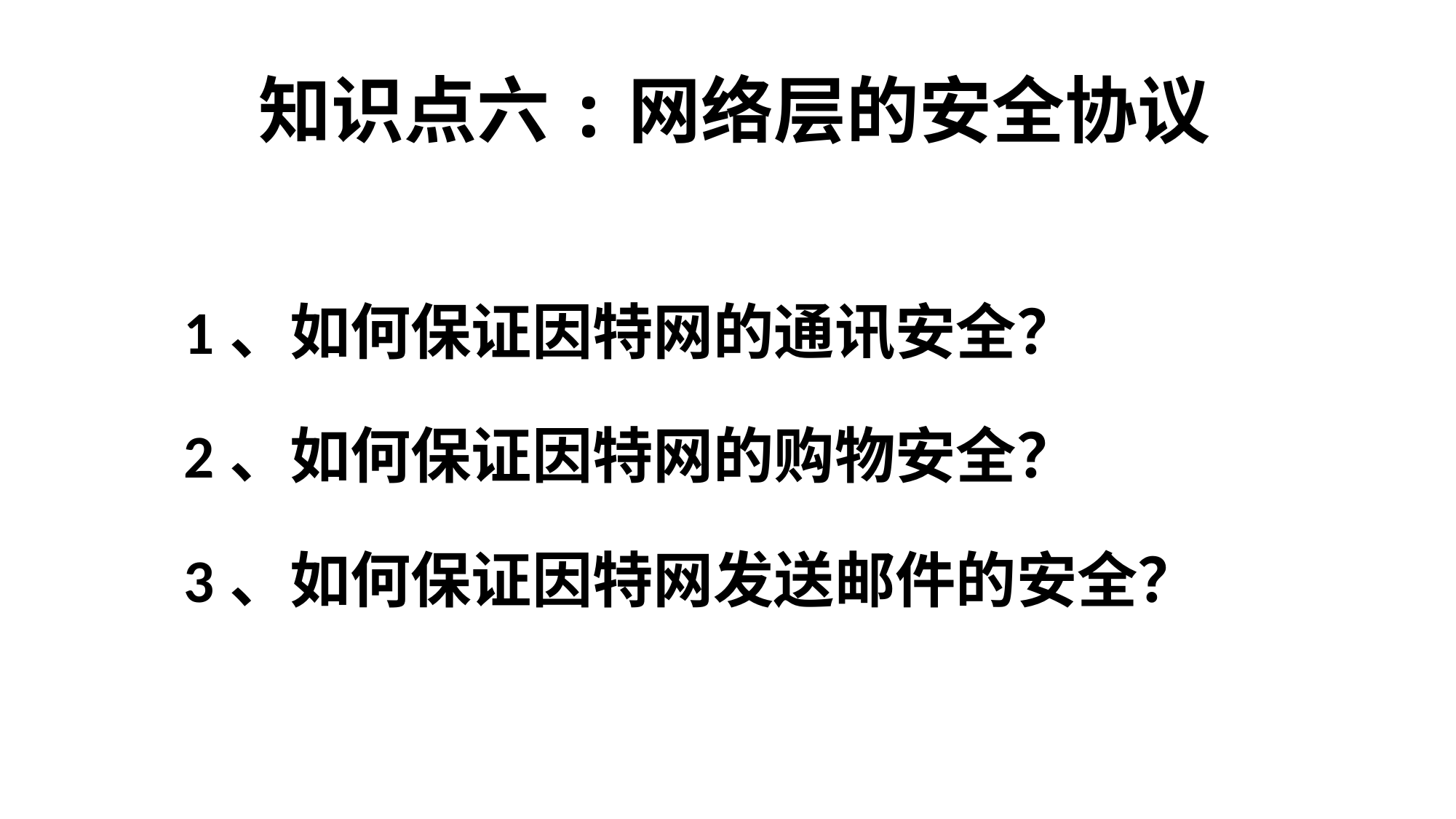

知识点六:网络层的安全协议
1、如何保证因特网的通讯安全？
2、如何保证因特网的购物安全？
3、如何保证因特网发送邮件的安全？